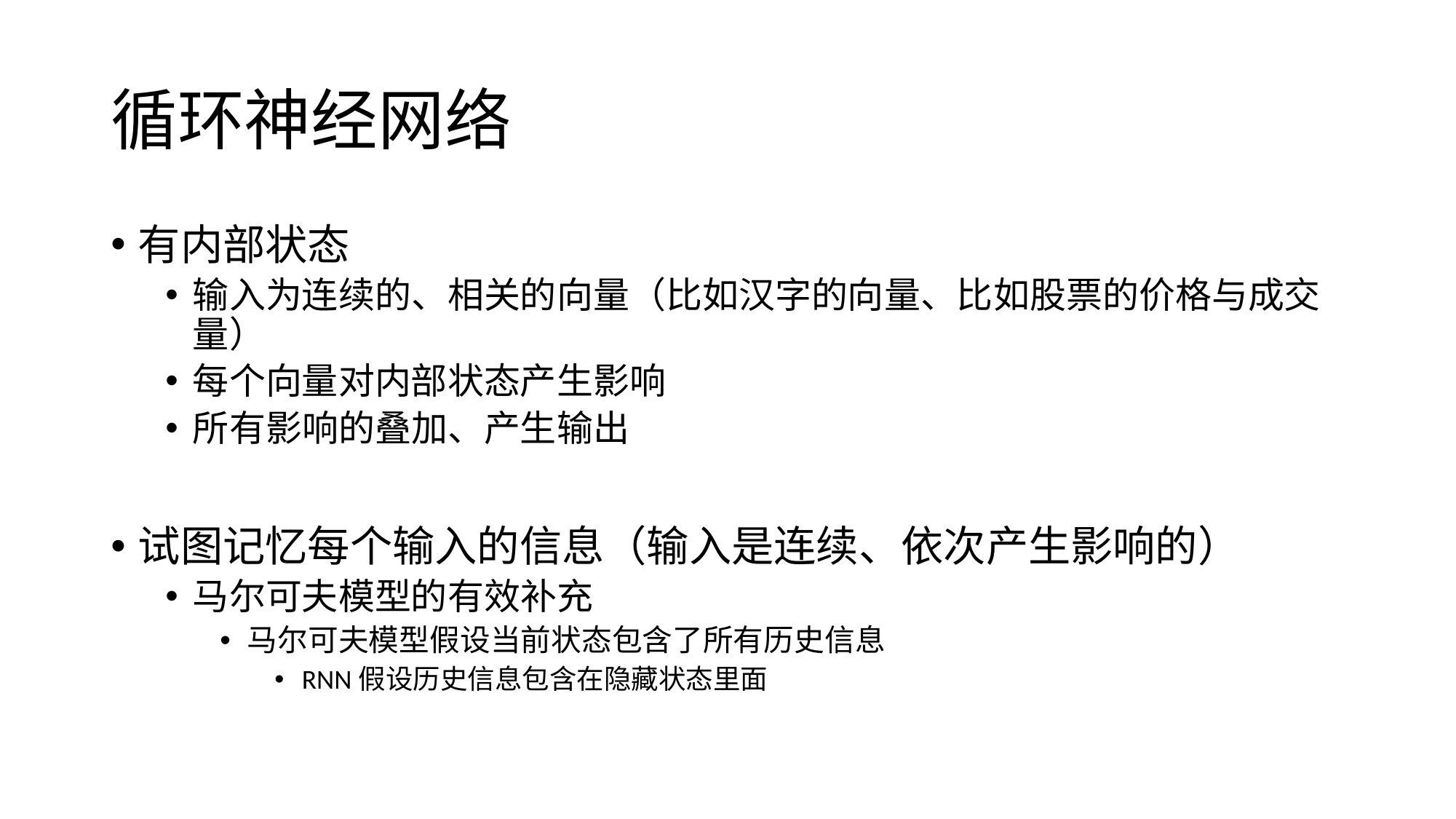

# 循环神经网络
有内部状态
输入为连续的、相关的向量（比如汉字的向量、比如股票的价格与成交量）
每个向量对内部状态产生影响
所有影响的叠加、产生输出

试图记忆每个输入的信息（输入是连续、依次产生影响的）
马尔可夫模型的有效补充
马尔可夫模型假设当前状态包含了所有历史信息
RNN假设历史信息包含在隐藏状态里面